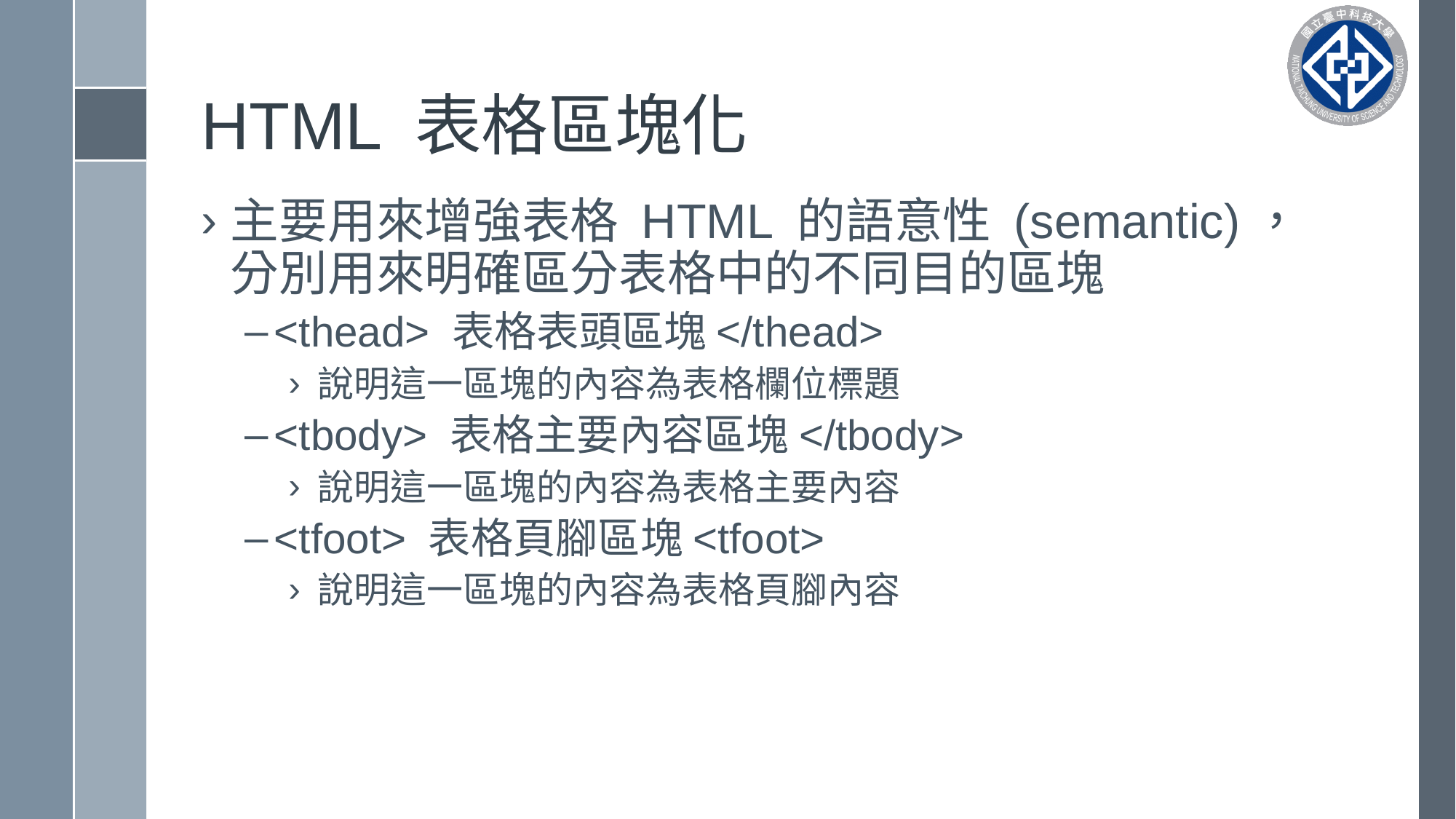

# HTML 表格區塊化
主要用來增強表格 HTML 的語意性 (semantic)，分別用來明確區分表格中的不同目的區塊
<thead> 表格表頭區塊</thead>
說明這一區塊的內容為表格欄位標題
<tbody> 表格主要內容區塊</tbody>
說明這一區塊的內容為表格主要內容
<tfoot> 表格頁腳區塊<tfoot>
說明這一區塊的內容為表格頁腳內容